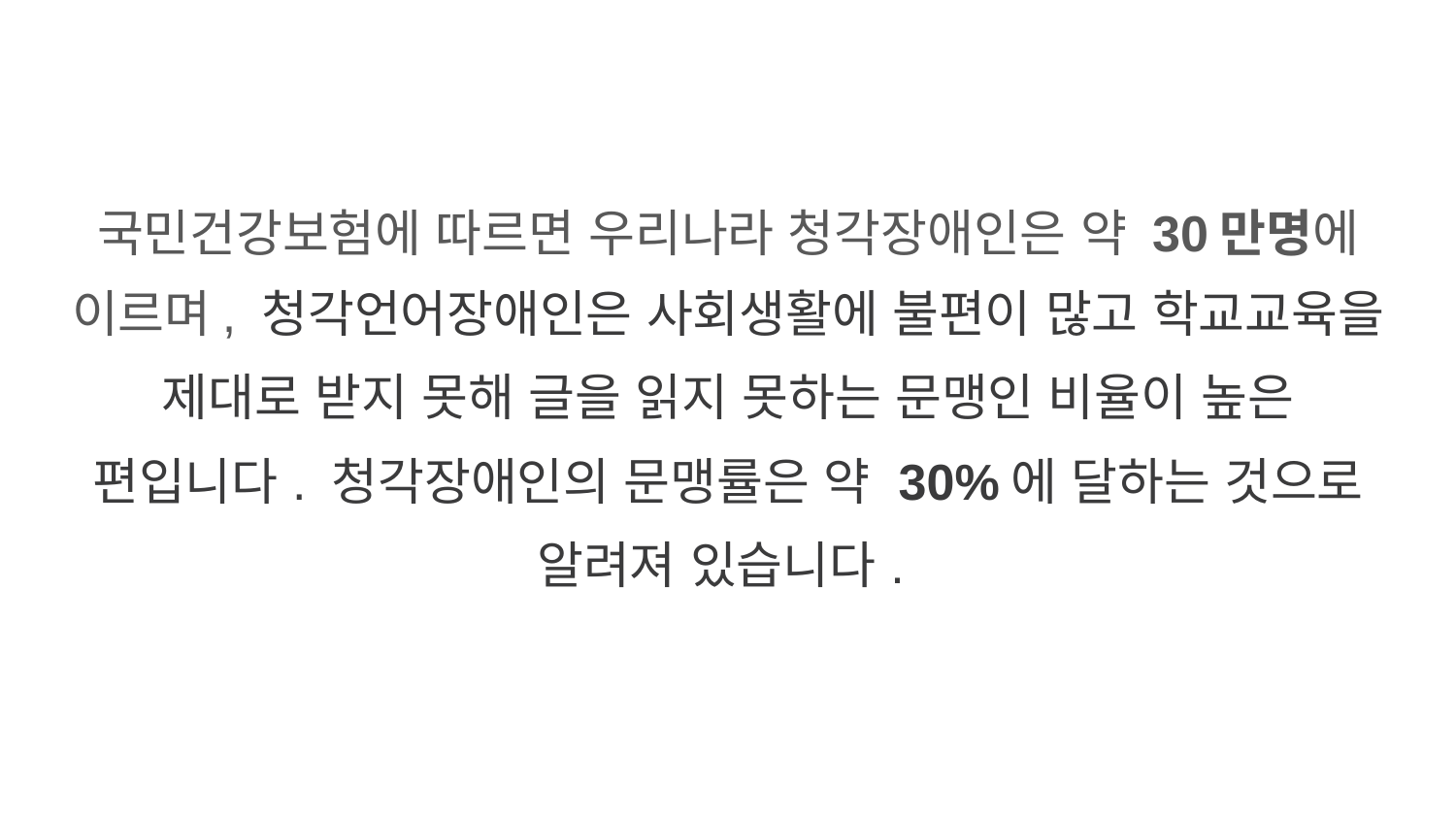

#
국민건강보험에 따르면 우리나라 청각장애인은 약 30만명에 이르며, 청각언어장애인은 사회생활에 불편이 많고 학교교육을 제대로 받지 못해 글을 읽지 못하는 문맹인 비율이 높은 편입니다. 청각장애인의 문맹률은 약 30%에 달하는 것으로 알려져 있습니다.